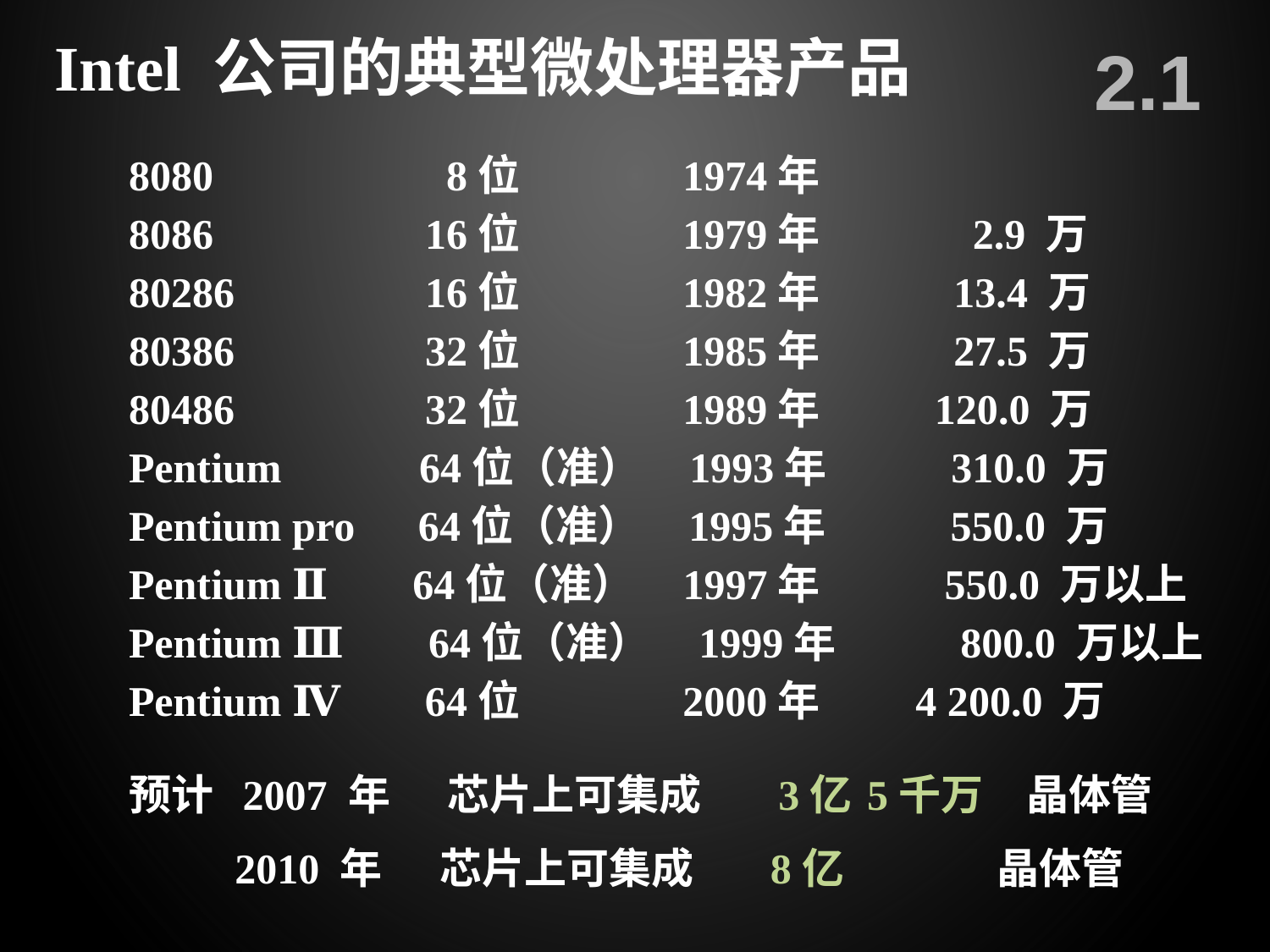

Intel 公司的典型微处理器产品
2.1
8080                      8位                1974年
8086                    16位                1979年               2.9 万
80286                  16位                1982年             13.4 万
80386                  32位                1985年             27.5 万
80486                  32位                1989年           120.0 万
Pentium             64位（准）    1993年            310.0 万
Pentium pro      64位（准）    1995年            550.0 万
Pentium Ⅱ        64位（准）    1997年            550.0 万以上
Pentium Ⅲ        64位（准）    1999年            800.0 万以上
Pentium Ⅳ        64位                2000年         4 200.0 万
预计  2007 年      芯片上可集成       3 亿  5 千万     晶体管
          2010 年      芯片上可集成       8 亿                晶体管